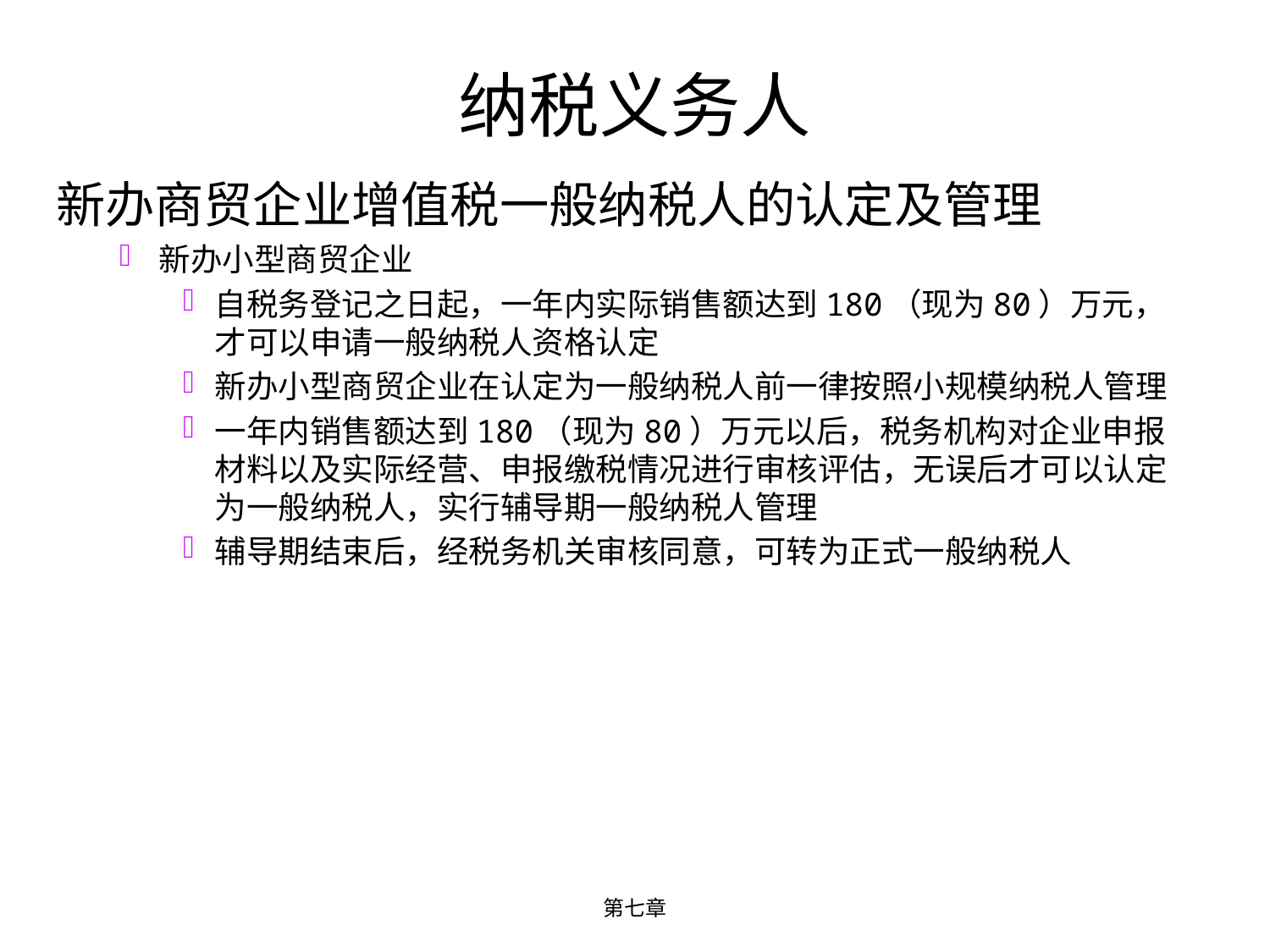

# 纳税义务人
新办商贸企业增值税一般纳税人的认定及管理
新办小型商贸企业
自税务登记之日起，一年内实际销售额达到180（现为80）万元，才可以申请一般纳税人资格认定
新办小型商贸企业在认定为一般纳税人前一律按照小规模纳税人管理
一年内销售额达到180（现为80）万元以后，税务机构对企业申报材料以及实际经营、申报缴税情况进行审核评估，无误后才可以认定为一般纳税人，实行辅导期一般纳税人管理
辅导期结束后，经税务机关审核同意，可转为正式一般纳税人

第七章
26